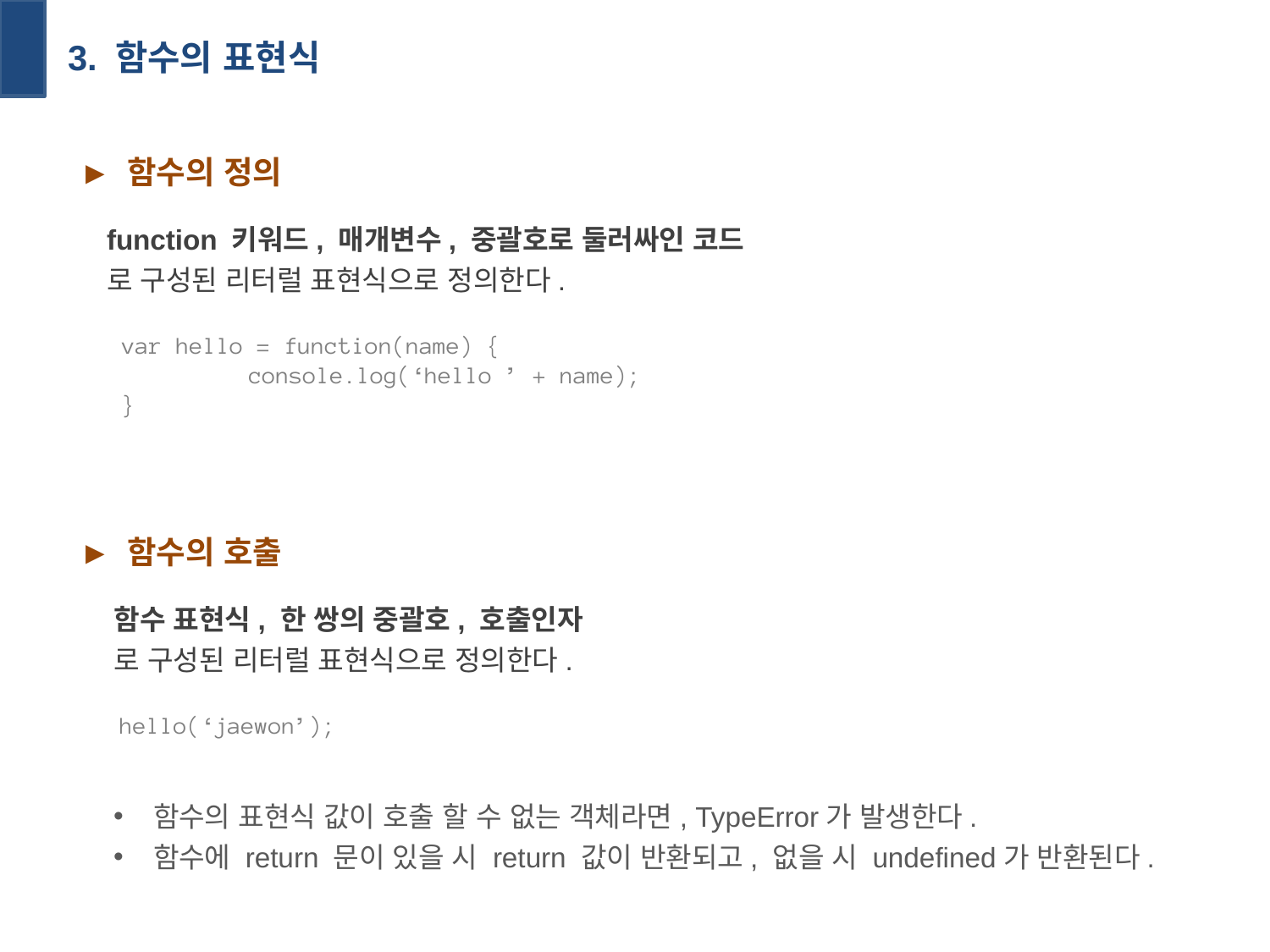

ㅊ
# 3. 함수의 표현식
► 함수의 정의
function 키워드, 매개변수, 중괄호로 둘러싸인 코드
로 구성된 리터럴 표현식으로 정의한다.
var hello = function(name) {
	console.log(‘hello ’ + name);
}
► 함수의 호출
함수 표현식, 한 쌍의 중괄호, 호출인자
로 구성된 리터럴 표현식으로 정의한다.
hello(‘jaewon’);
함수의 표현식 값이 호출 할 수 없는 객체라면, TypeError가 발생한다.
함수에 return 문이 있을 시 return 값이 반환되고, 없을 시 undefined가 반환된다.